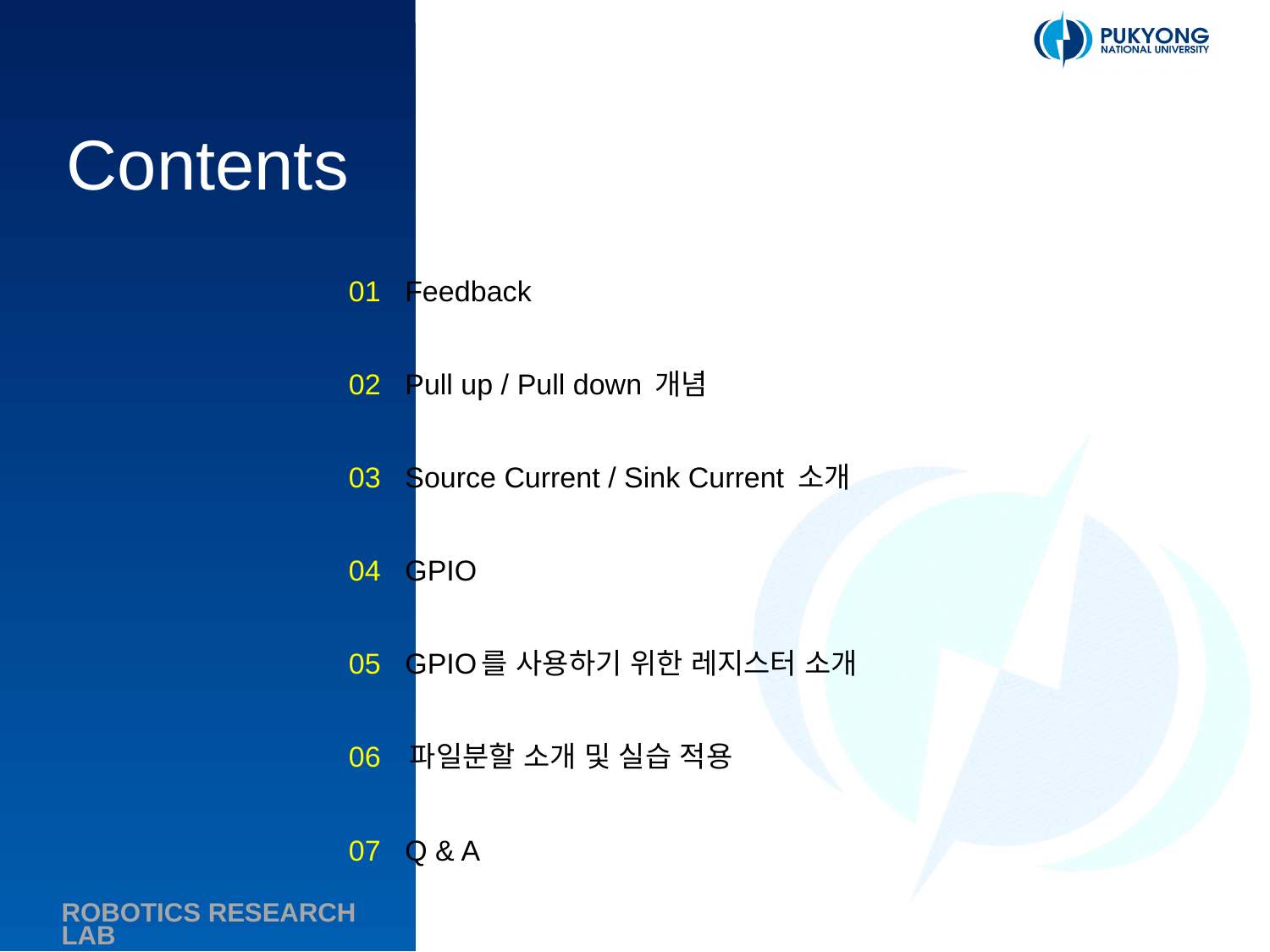

01   Feedback

02   Pull up / Pull down 개념

03   Source Current / Sink Current 소개

04   GPIO

05   GPIO를 사용하기 위한 레지스터 소개

06   파일분할 소개 및 실습 적용

07   Q & A
2